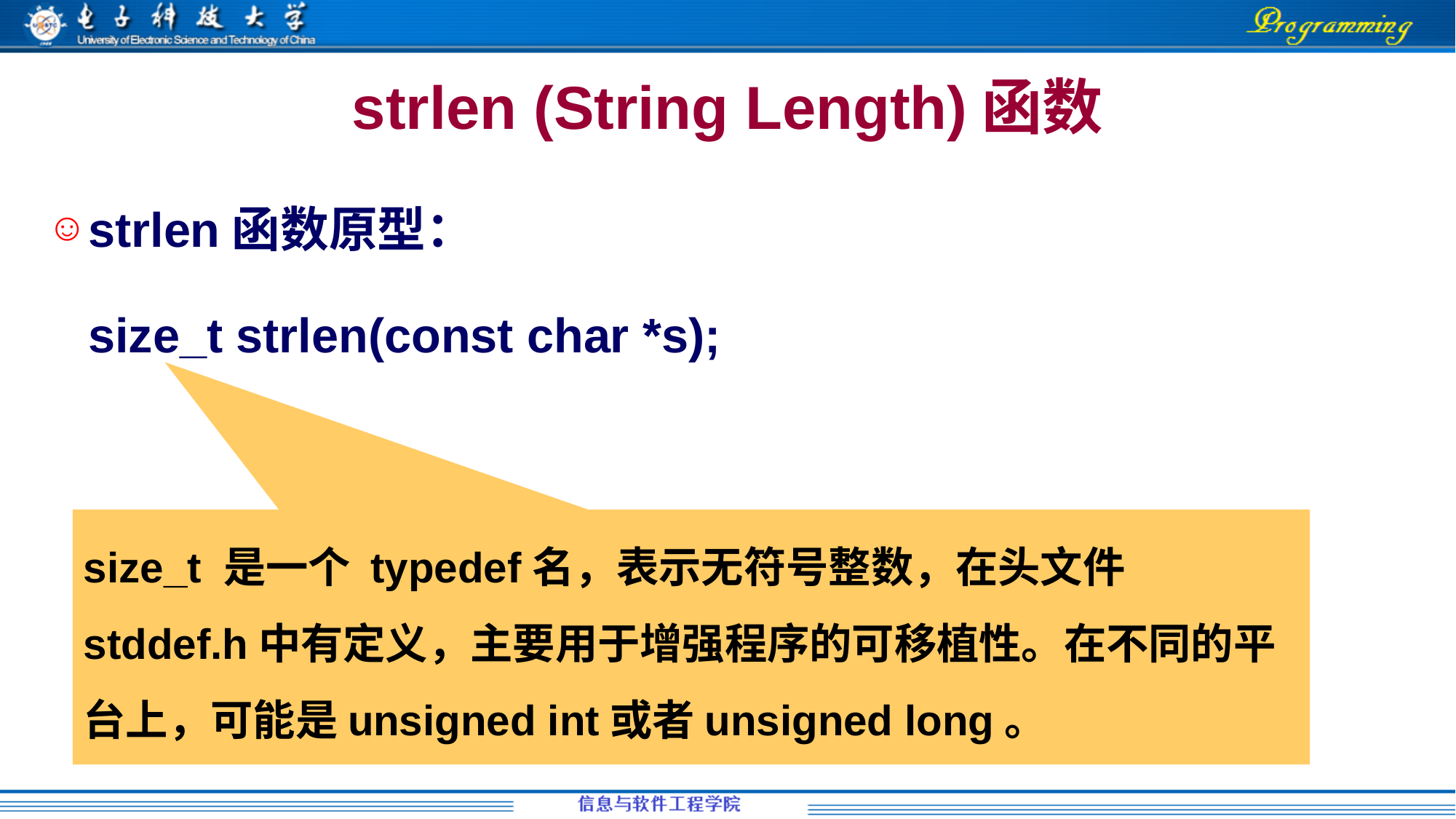

# strlen (String Length)函数
strlen函数原型：
	size_t strlen(const char *s);

size_t 是一个 typedef名，表示无符号整数，在头文件stddef.h中有定义，主要用于增强程序的可移植性。在不同的平台上，可能是unsigned int或者unsigned long。